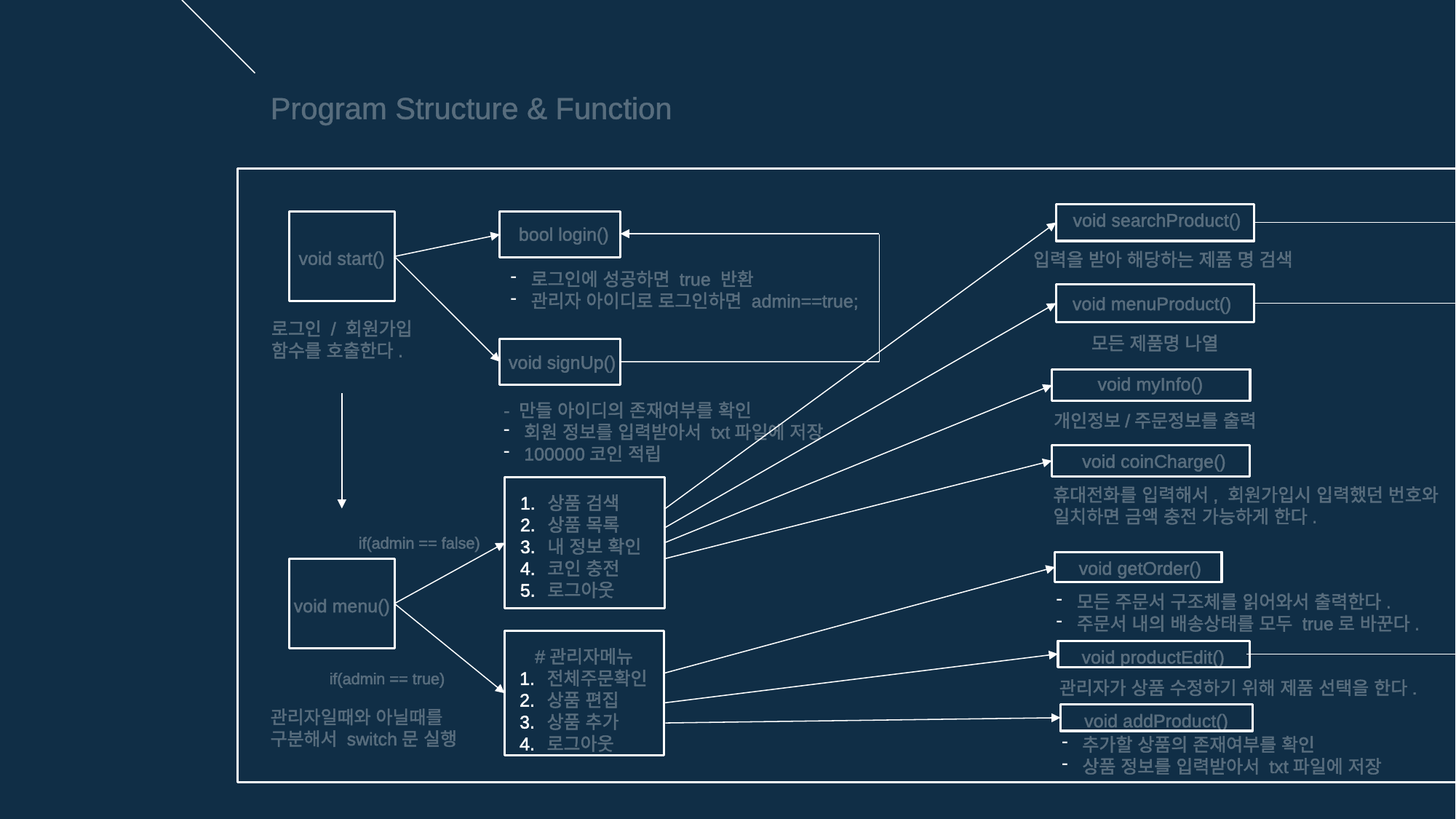

Program Structure & Function

void searchProduct()

bool login()
void start()
입력을 받아 해당하는 제품 명 검색
로그인에 성공하면 true 반환
관리자 아이디로 로그인하면 admin==true;

void menuProduct()
로그인 / 회원가입
함수를 호출한다.
모든 제품명 나열

void signUp()
void myInfo()

- 만들 아이디의 존재여부를 확인
회원 정보를 입력받아서 txt파일에 저장
100000코인 적립
개인정보/주문정보를 출력
void coinCharge()

휴대전화를 입력해서, 회원가입시 입력했던 번호와
일치하면 금액 충전 가능하게 한다.
상품 검색
상품 목록
내 정보 확인
코인 충전
로그아웃
if(admin == false)
void getOrder()

모든 주문서 구조체를 읽어와서 출력한다.
주문서 내의 배송상태를 모두 true로 바꾼다.
void menu()

   #관리자메뉴
전체주문확인
상품 편집
상품 추가
로그아웃
void productEdit()

if(admin == true)
관리자가 상품 수정하기 위해 제품 선택을 한다.
관리자일때와 아닐때를
구분해서 switch문 실행
void addProduct()

추가할 상품의 존재여부를 확인
상품 정보를 입력받아서 txt파일에 저장